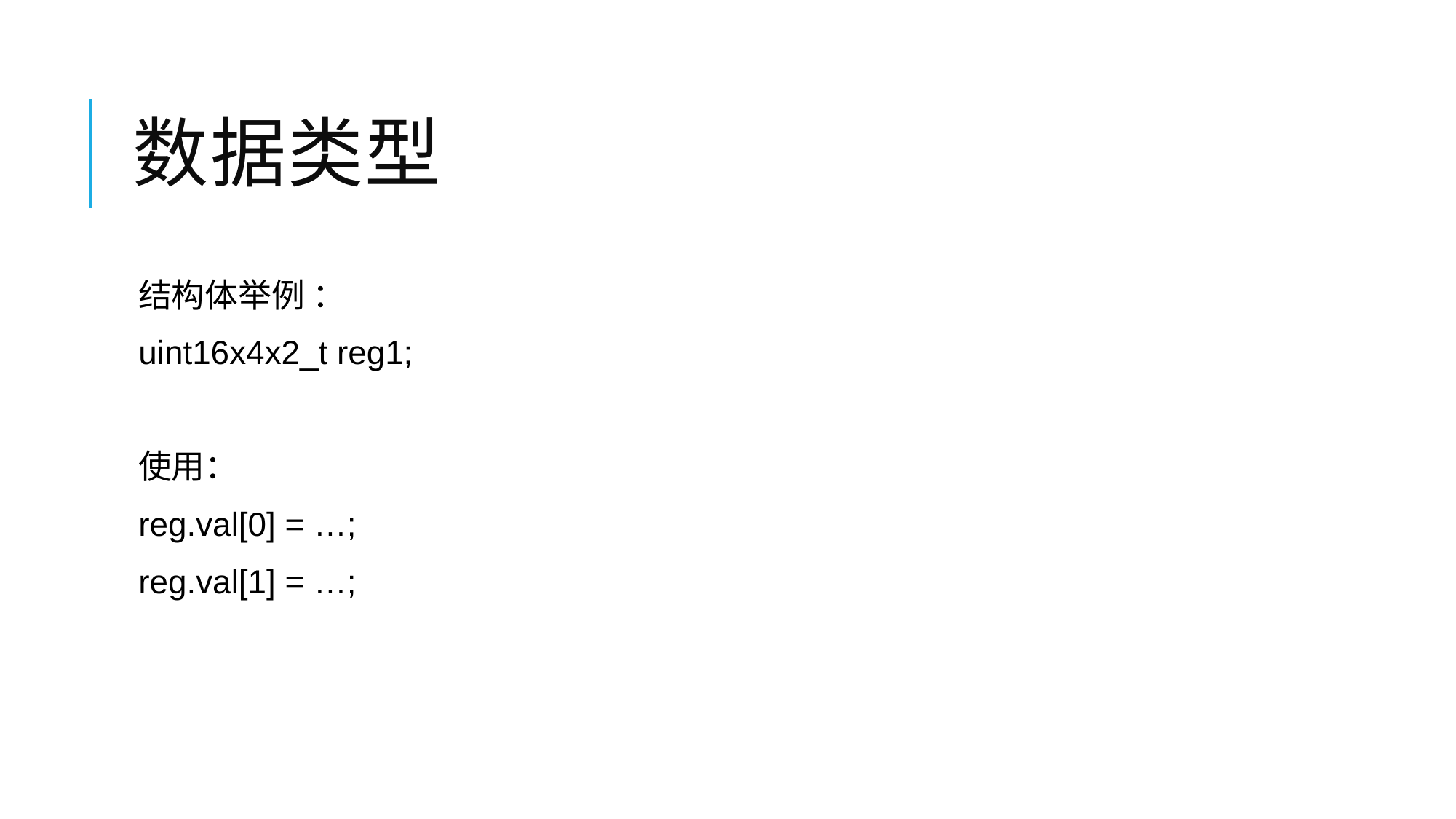

# 数据类型
结构体举例 ：
uint16x4x2_t reg1;

使用：
reg.val[0] = …;
reg.val[1] = …;